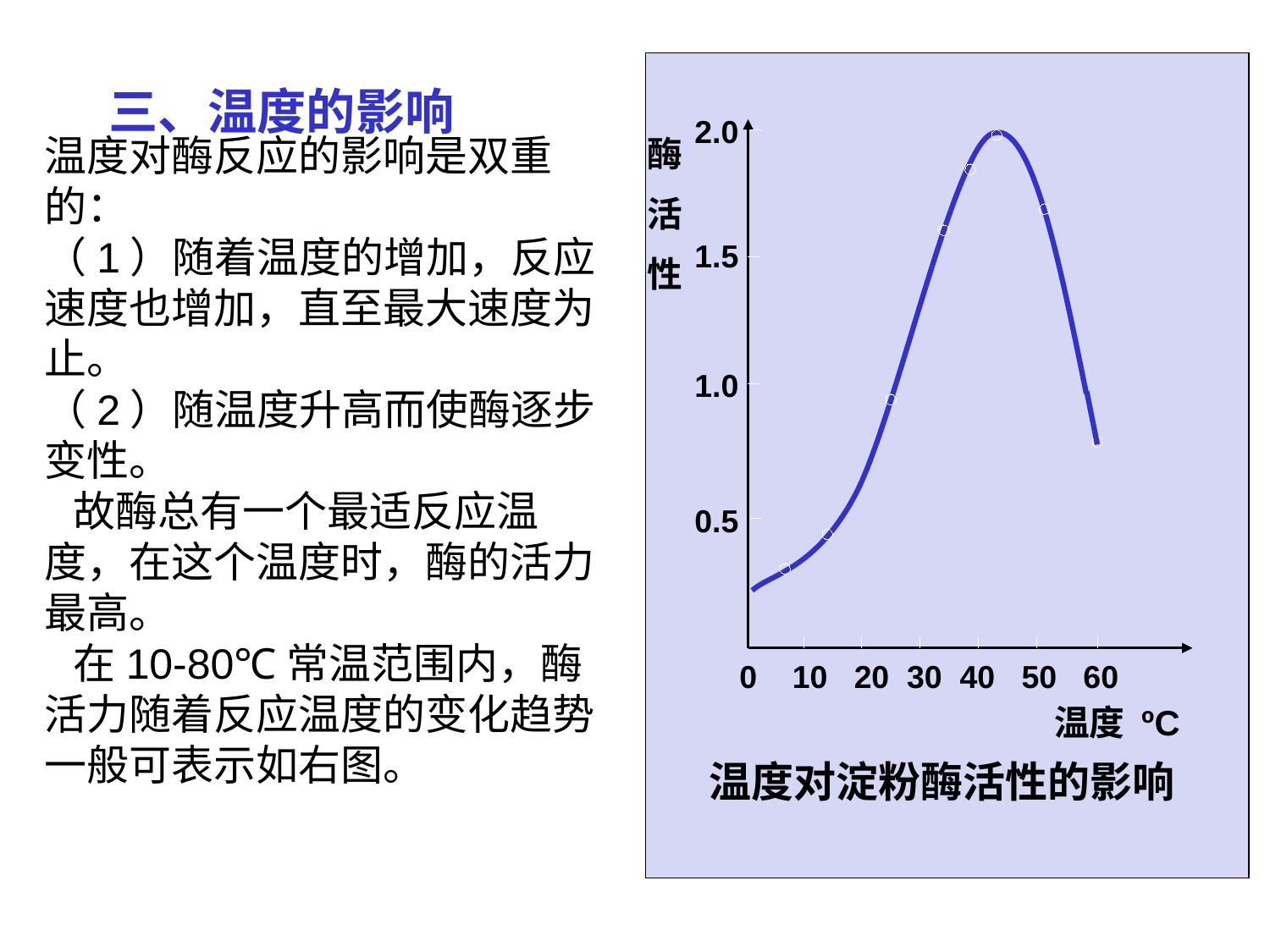

三、温度的影响
2.0
酶
活
性

1.5
1.0

0.5

0    10   20  30  40   50   60
温度 ºC
温度对淀粉酶活性的影响
温度对酶反应的影响是双重的：
（1）随着温度的增加，反应速度也增加，直至最大速度为止。
（2）随温度升高而使酶逐步变性。
  故酶总有一个最适反应温度，在这个温度时，酶的活力最高。
  在10-80℃常温范围内，酶活力随着反应温度的变化趋势一般可表示如右图。